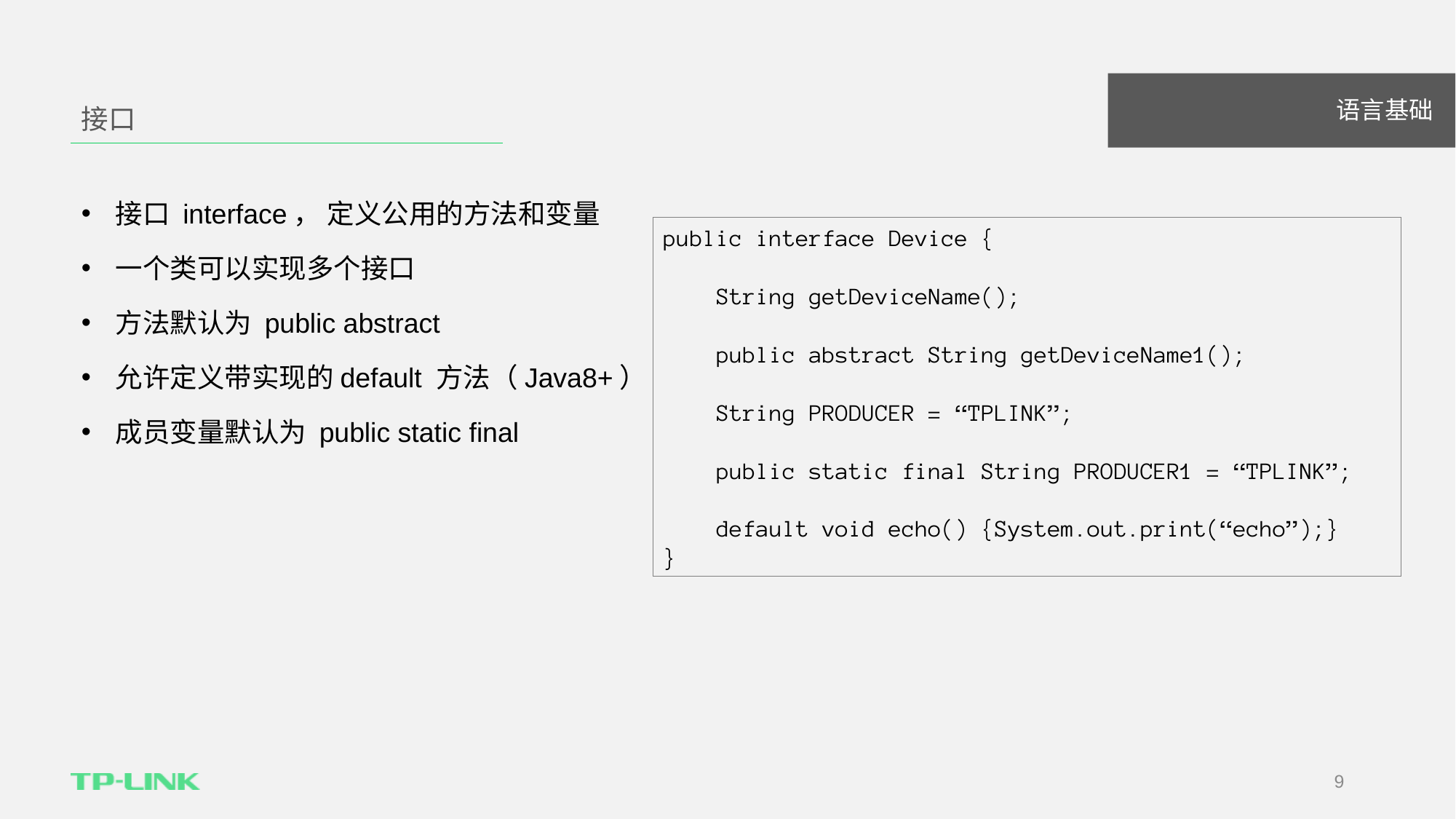

语言基础
# 接口
接口 interface， 定义公用的方法和变量
一个类可以实现多个接口
方法默认为 public abstract
允许定义带实现的default 方法（Java8+）
成员变量默认为 public static final

public interface Device {

    String getDeviceName();

    public abstract String getDeviceName1();

    String PRODUCER = “TPLINK”;

    public static final String PRODUCER1 = “TPLINK”;

    default void echo() {System.out.print(“echo”);}
}
9